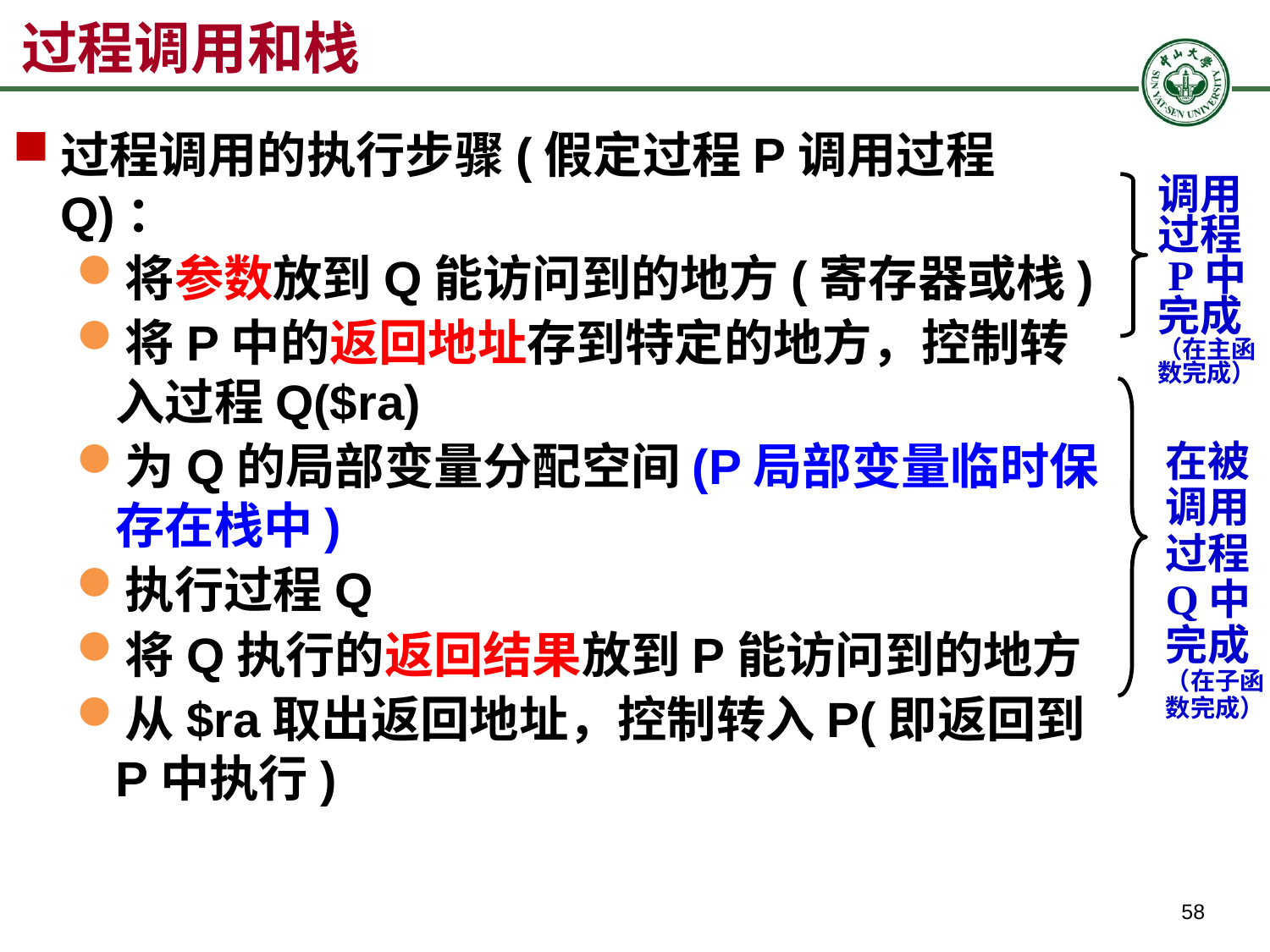

# 过程调用和栈
过程调用的执行步骤(假定过程P调用过程Q)：
将参数放到Q能访问到的地方(寄存器或栈)
将P中的返回地址存到特定的地方，控制转入过程Q($ra)
为Q的局部变量分配空间(P局部变量临时保存在栈中)
执行过程Q
将Q执行的返回结果放到P能访问到的地方
从$ra取出返回地址，控制转入P(即返回到P中执行)
调用过程
 P中
完成
（在主函数完成）

在被调用过程
Q中
完成
（在子函数完成）